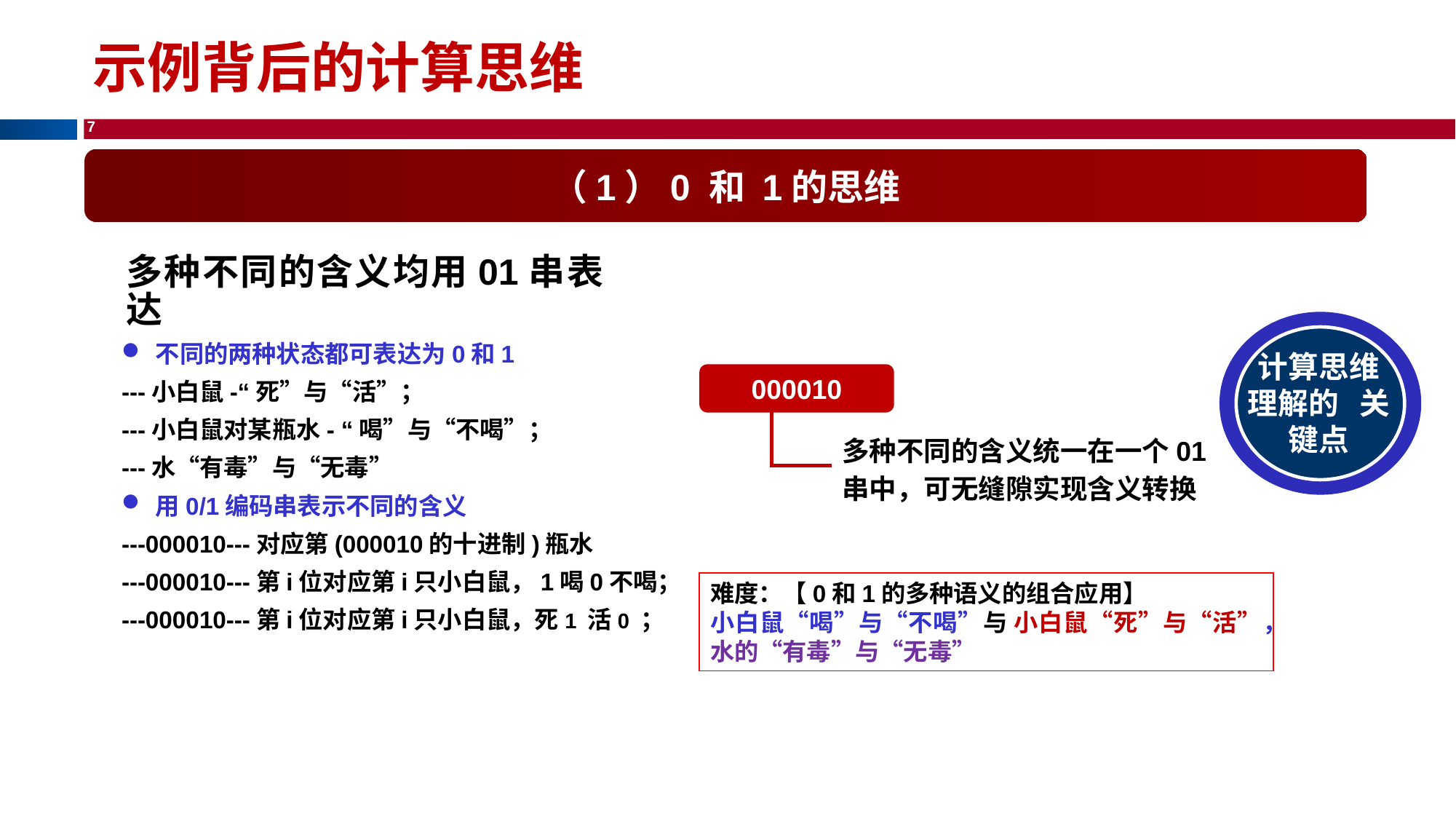

示例背后的计算思维
（1）0 和 1的思维
多种不同的含义均用01串表达

计算思维理解的   关键点
不同的两种状态都可表达为0和1
---小白鼠-“死”与“活”；
---小白鼠对某瓶水- “喝”与“不喝”；
---水“有毒”与“无毒”
用0/1编码串表示不同的含义
---000010---对应第(000010的十进制)瓶水
---000010---第i位对应第i只小白鼠，1喝0不喝；
---000010---第i位对应第i只小白鼠，死1 活0 ；
000010

多种不同的含义统一在一个01串中，可无缝隙实现含义转换
难度：【0和1的多种语义的组合应用】
小白鼠“喝”与“不喝”与 小白鼠“死”与“活”，水的“有毒”与“无毒”